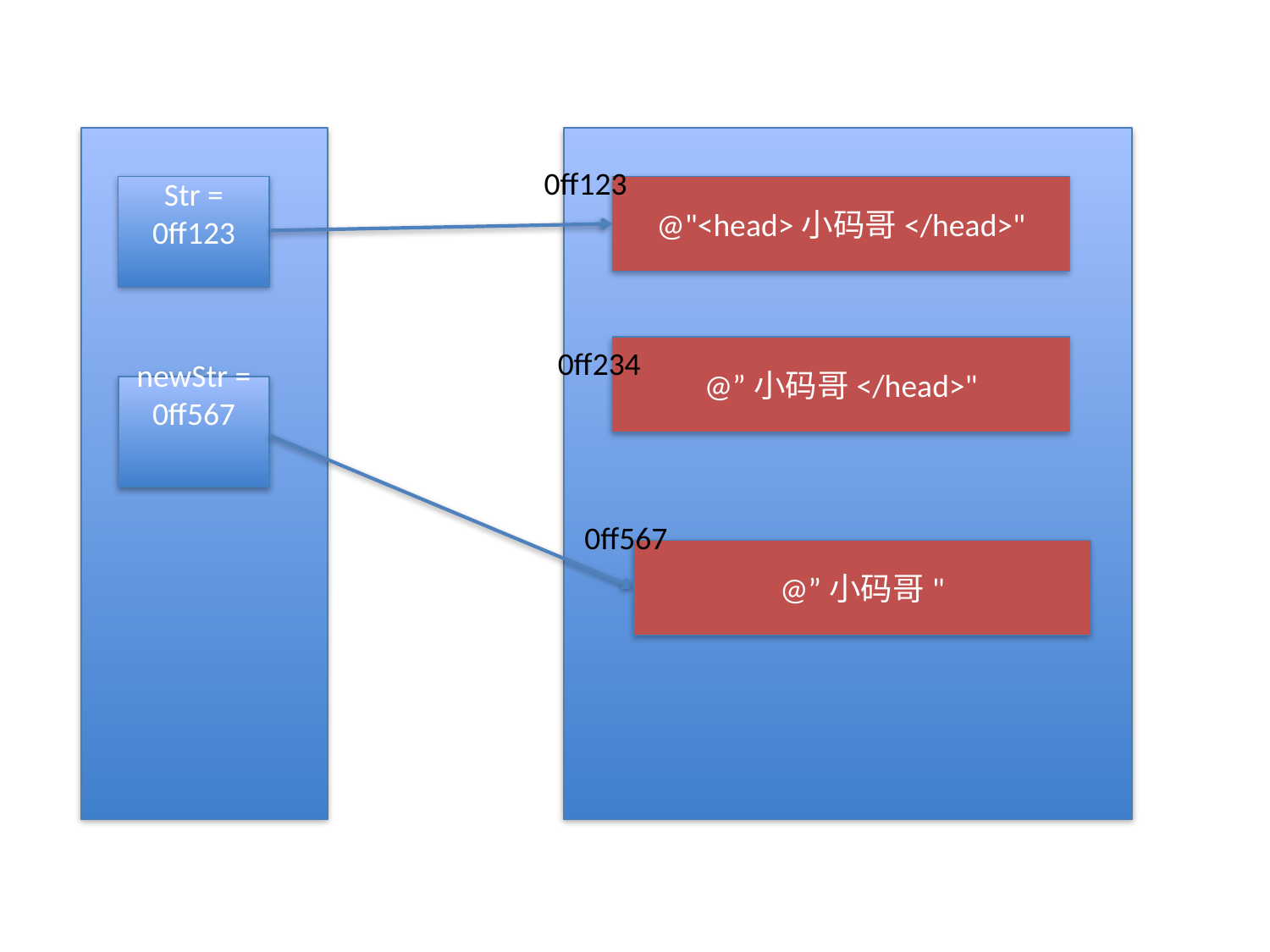

0ff123
Str = 0ff123

@"<head>小码哥</head>"
@”小码哥</head>"
0ff234
newStr = 0ff567

0ff567
@”小码哥"